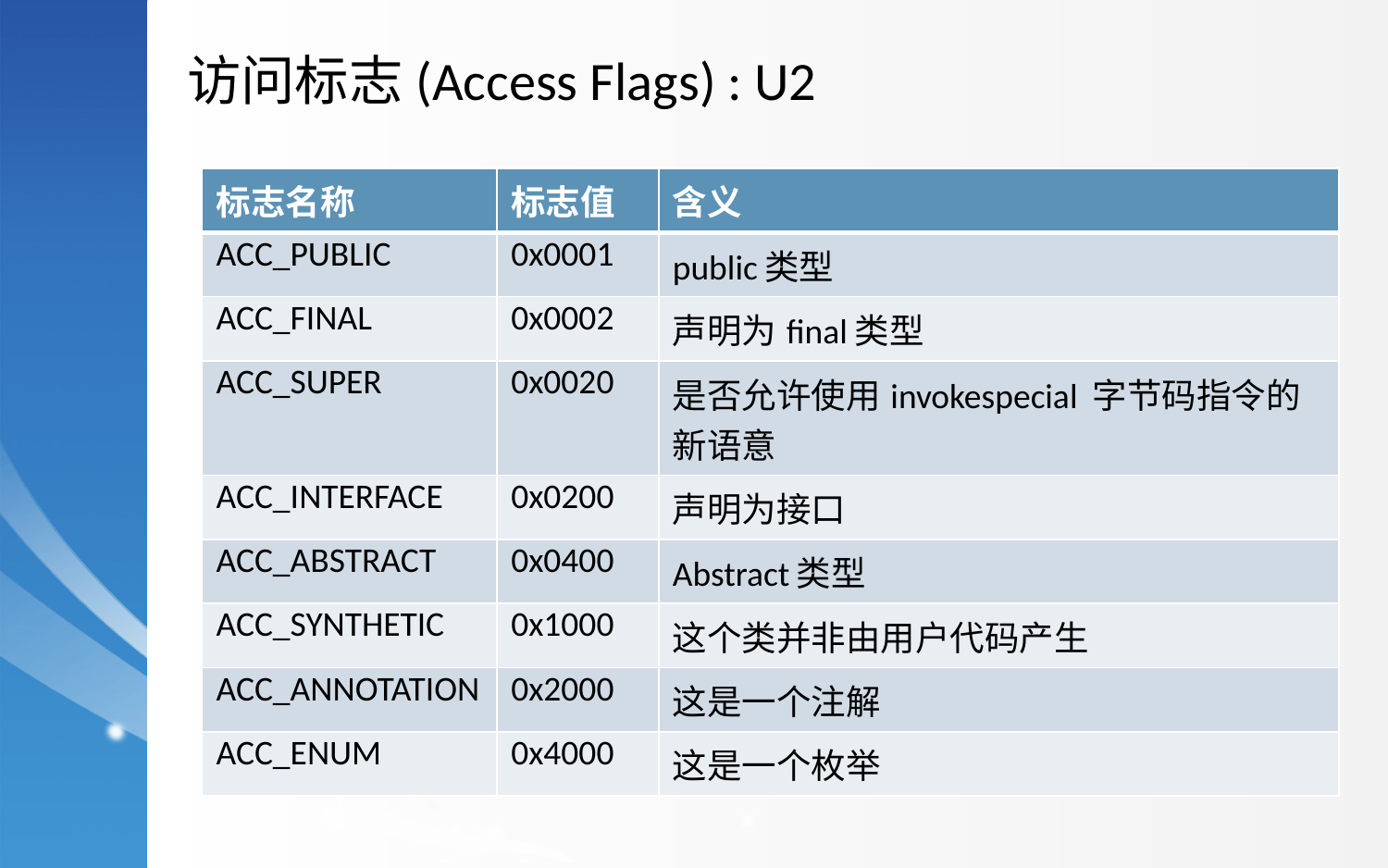

访问标志(Access Flags) : U2

| 标志名称 | 标志值 | 含义 |
| --- | --- | --- |
| ACC\_PUBLIC | 0x0001 | public类型 |
| ACC\_FINAL | 0x0002 | 声明为final类型 |
| ACC\_SUPER | 0x0020 | 是否允许使用invokespecial 字节码指令的新语意 |
| ACC\_INTERFACE | 0x0200 | 声明为接口 |
| ACC\_ABSTRACT | 0x0400 | Abstract类型 |
| ACC\_SYNTHETIC | 0x1000 | 这个类并非由用户代码产生 |
| ACC\_ANNOTATION | 0x2000 | 这是一个注解 |
| ACC\_ENUM | 0x4000 | 这是一个枚举 |